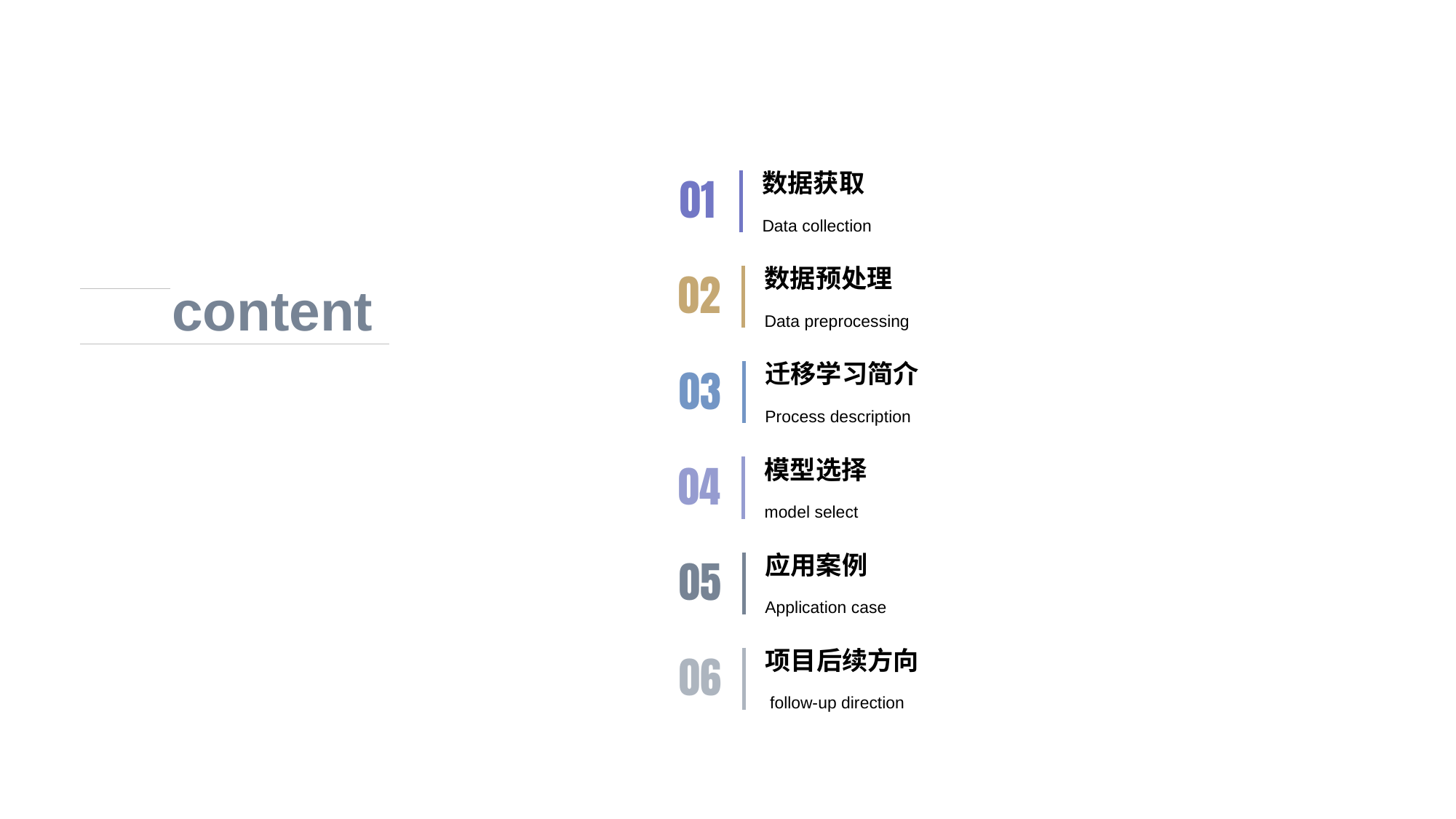

数据获取
01
Data collection
数据预处理
content
02
Data preprocessing
迁移学习简介
03
Process description
模型选择
04
model select
应用案例
05
Application case
项目后续方向
06
 follow-up direction